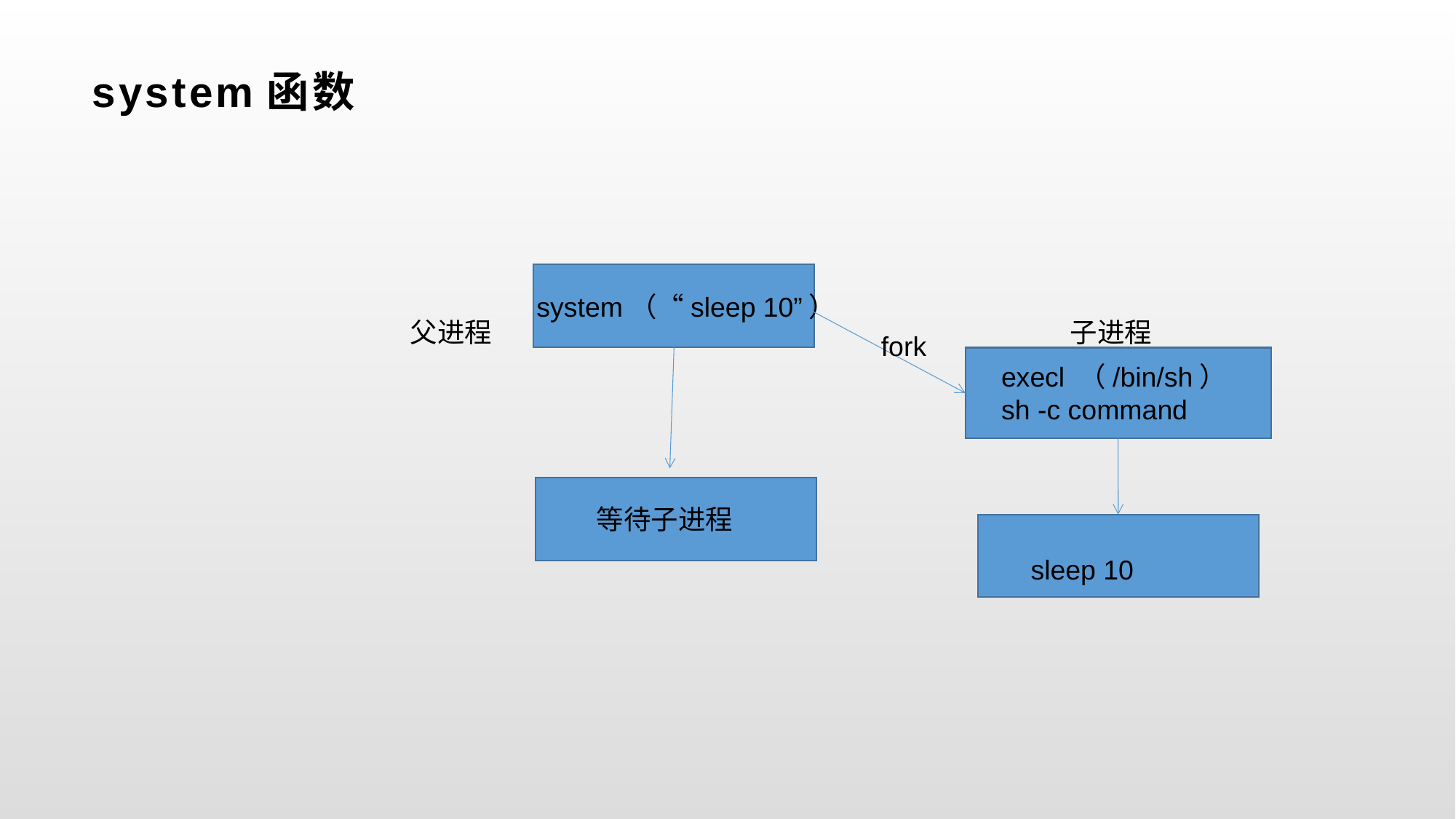

# system函数

system（“sleep 10”）
父进程
子进程
fork

execl （/bin/sh）
sh -c command

等待子进程

sleep 10